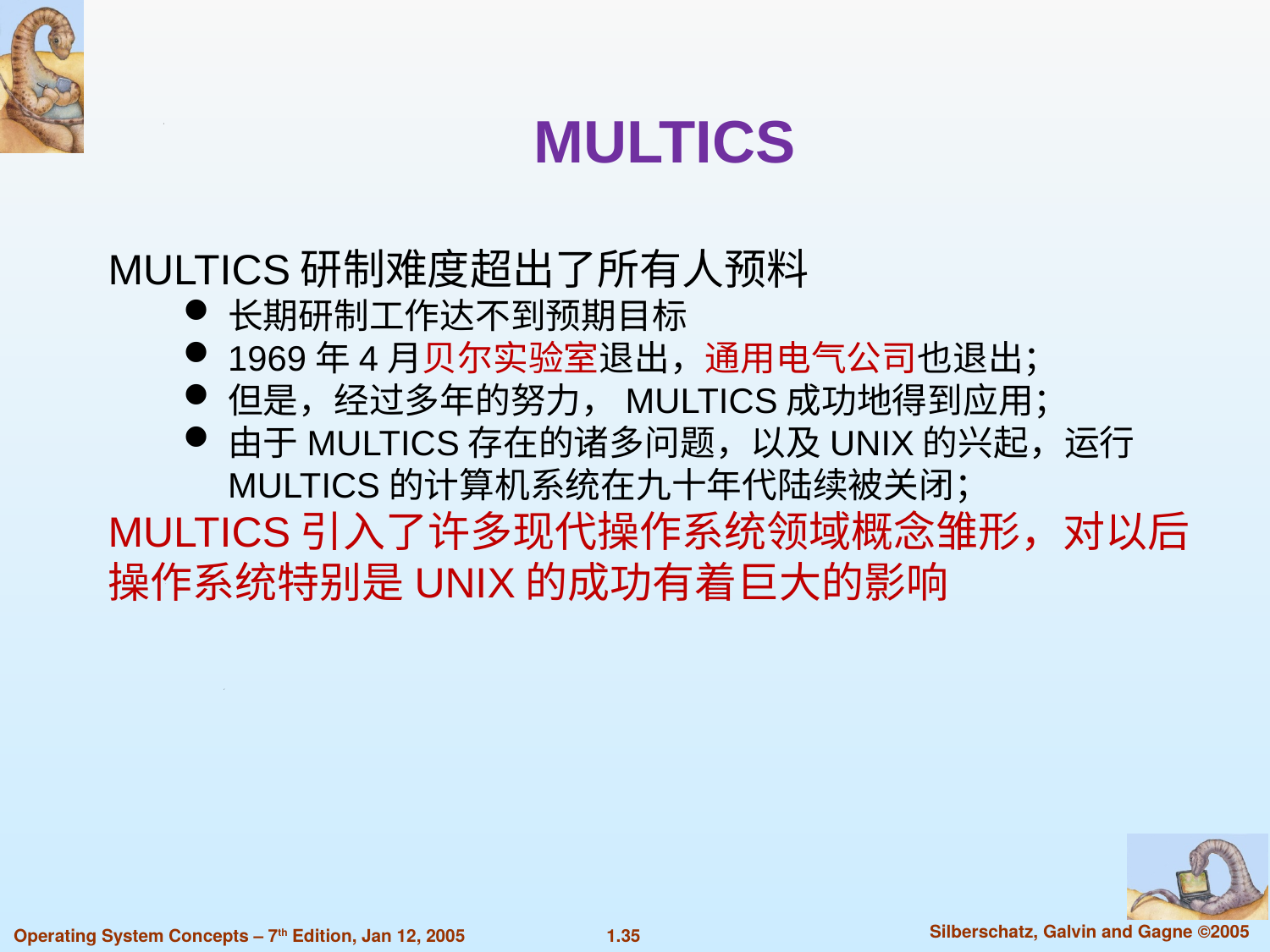

MULTICS
MULTICS研制难度超出了所有人预料
长期研制工作达不到预期目标
1969年4月贝尔实验室退出，通用电气公司也退出；
但是，经过多年的努力，MULTICS成功地得到应用；
由于MULTICS存在的诸多问题，以及UNIX的兴起，运行MULTICS的计算机系统在九十年代陆续被关闭；
MULTICS引入了许多现代操作系统领域概念雏形，对以后操作系统特别是UNIX的成功有着巨大的影响